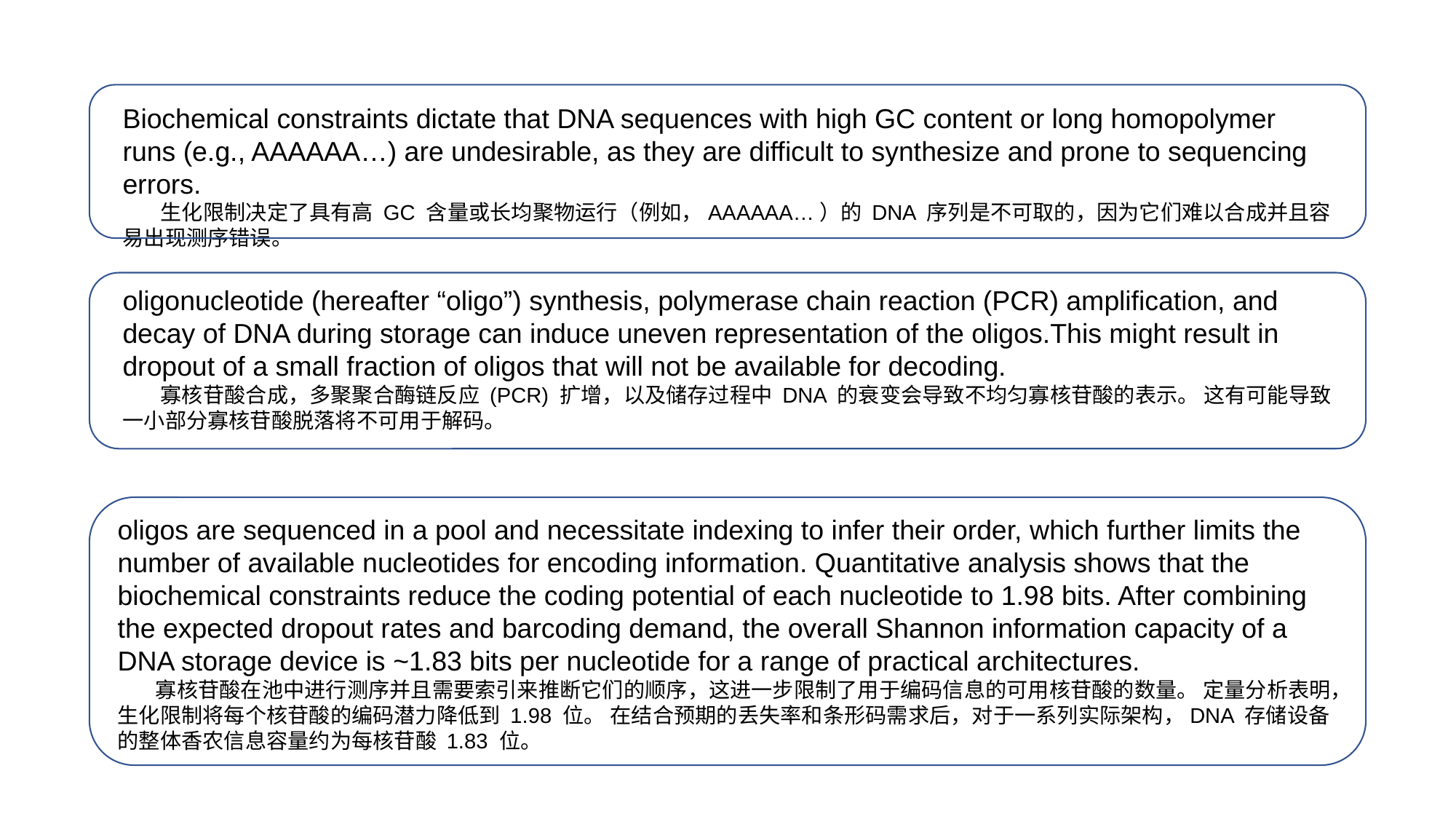

Biochemical constraints dictate that DNA sequences with high GC content or long homopolymer runs (e.g., AAAAAA…) are undesirable, as they are difficult to synthesize and prone to sequencing errors.
       生化限制决定了具有高 GC 含量或长均聚物运行（例如，AAAAAA…）的 DNA 序列是不可取的，因为它们难以合成并且容易出现测序错误。

oligonucleotide (hereafter “oligo”) synthesis, polymerase chain reaction (PCR) amplification, and decay of DNA during storage can induce uneven representation of the oligos.This might result in dropout of a small fraction of oligos that will not be available for decoding.
       寡核苷酸合成，多聚聚合酶链反应 (PCR) 扩增，以及储存过程中 DNA 的衰变会导致不均匀寡核苷酸的表示。 这有可能导致一小部分寡核苷酸脱落将不可用于解码。

oligos are sequenced in a pool and necessitate indexing to infer their order, which further limits the number of available nucleotides for encoding information. Quantitative analysis shows that the biochemical constraints reduce the coding potential of each nucleotide to 1.98 bits. After combining the expected dropout rates and barcoding demand, the overall Shannon information capacity of a DNA storage device is ~1.83 bits per nucleotide for a range of practical architectures.
       寡核苷酸在池中进行测序并且需要索引来推断它们的顺序，这进一步限制了用于编码信息的可用核苷酸的数量。 定量分析表明，生化限制将每个核苷酸的编码潜力降低到 1.98 位。 在结合预期的丢失率和条形码需求后，对于一系列实际架构，DNA 存储设备的整体香农信息容量约为每核苷酸 1.83 位。